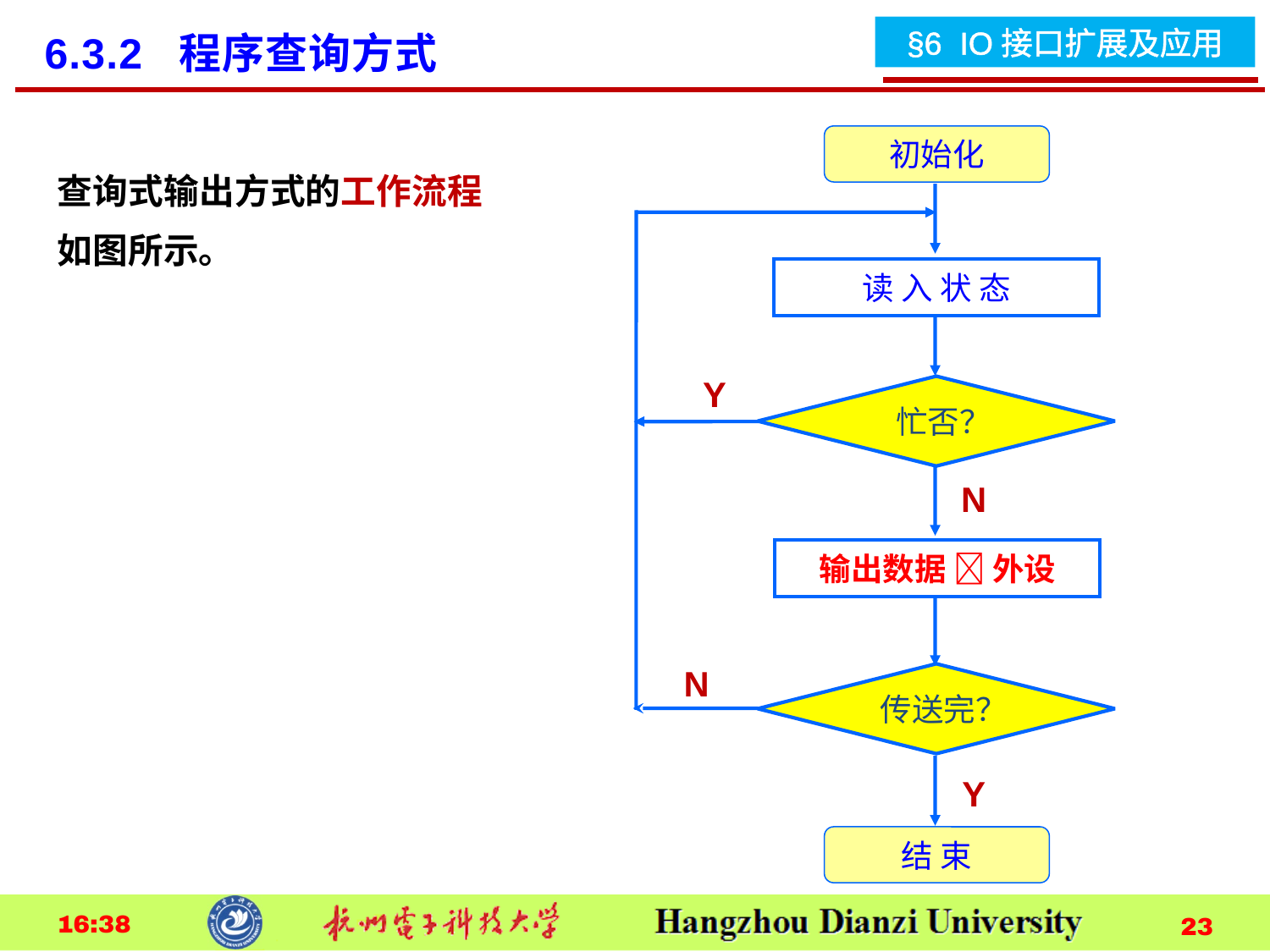

6.3.2  程序查询方式
初始化

读 入 状 态

Y
 忙否？

N
输出数据 → 外设

N
 传送完？

Y
结 束
查询式输出方式的工作流程如图所示。